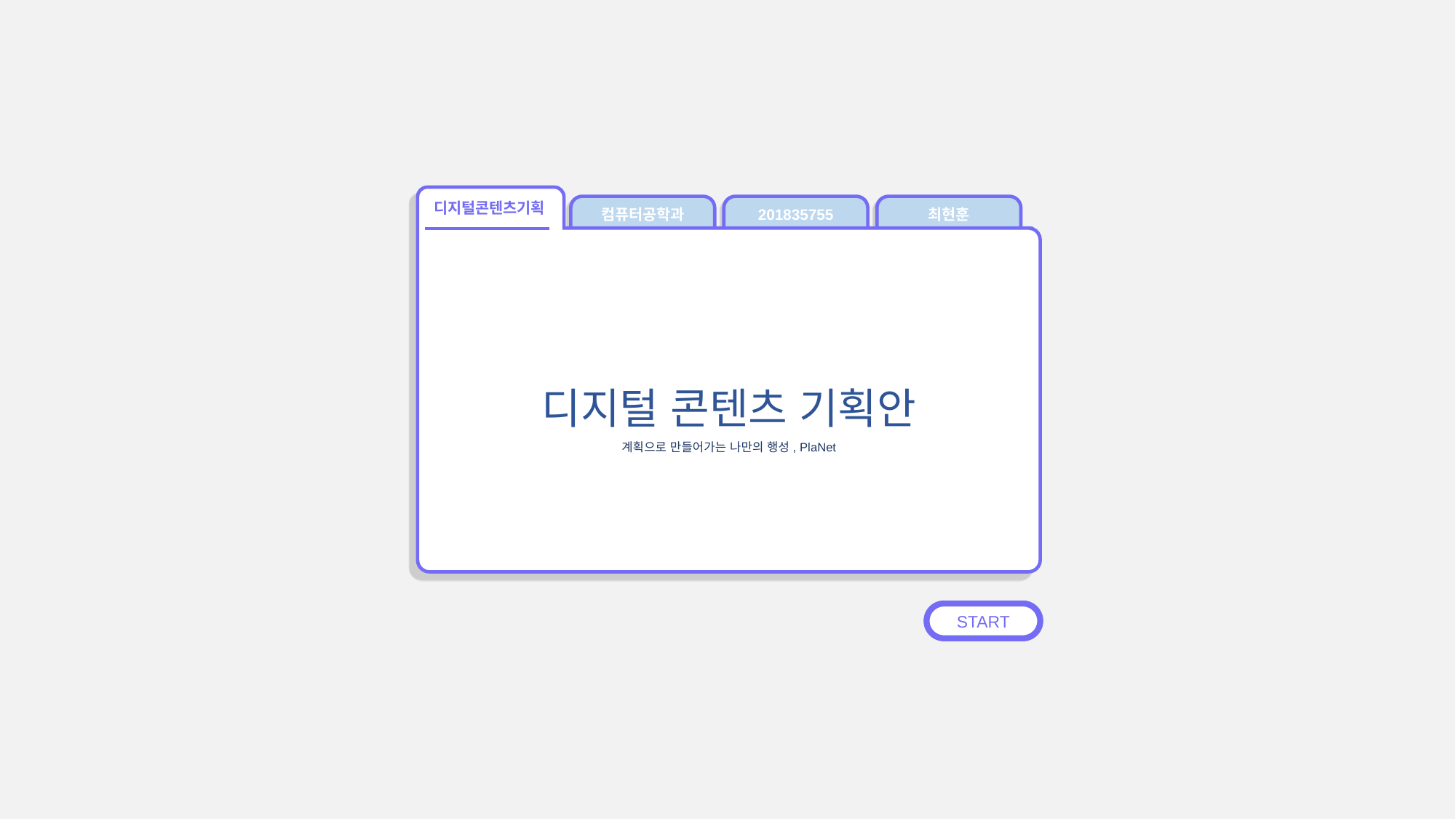

디지털 콘텐츠 기획안
계획으로 만들어가는 나만의 행성, PlaNet
디지털콘텐츠기획
컴퓨터공학과
201835755
최현훈
START